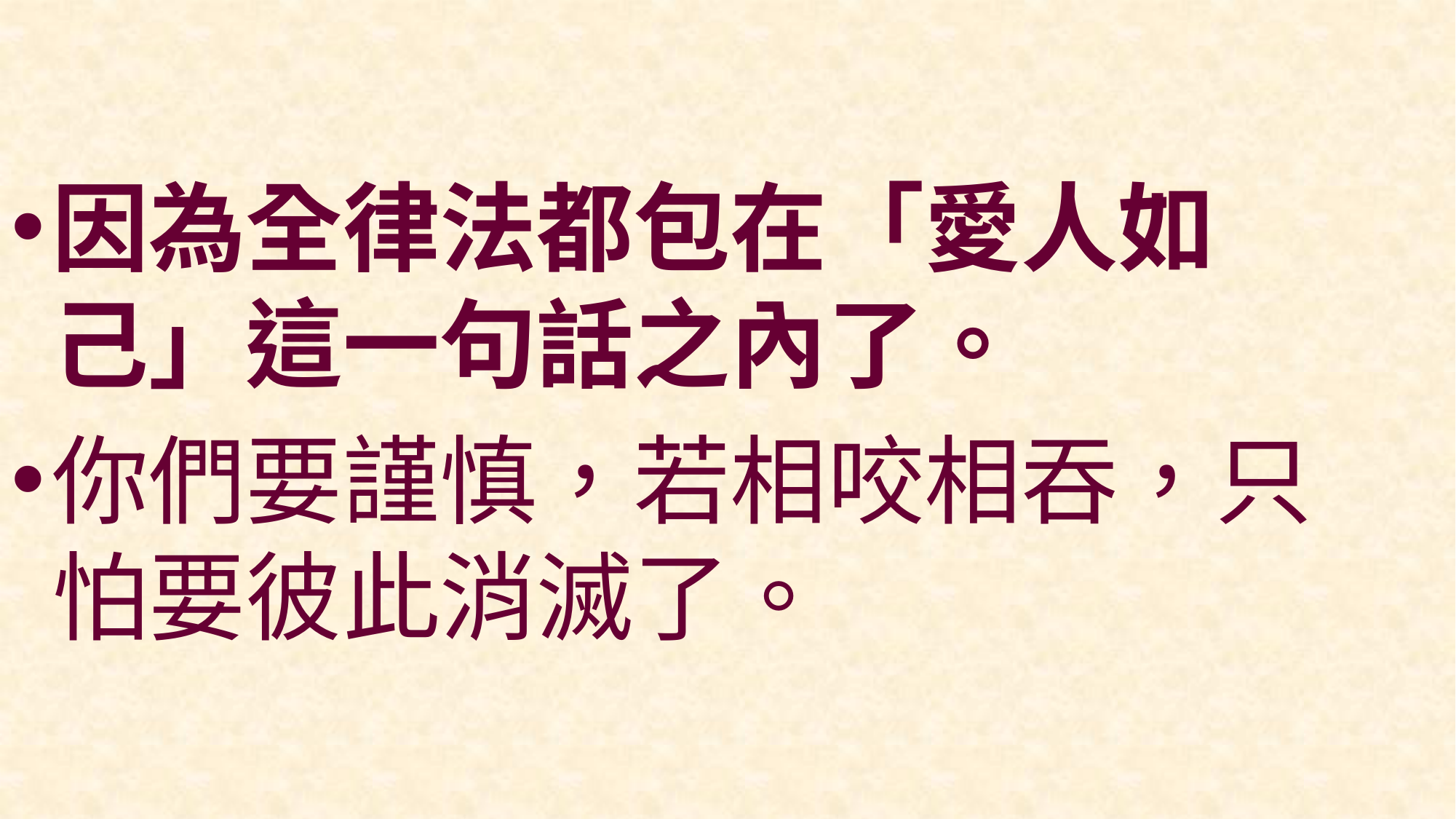

因為全律法都包在「愛人如己」這一句話之內了。
你們要謹慎，若相咬相吞，只怕要彼此消滅了。